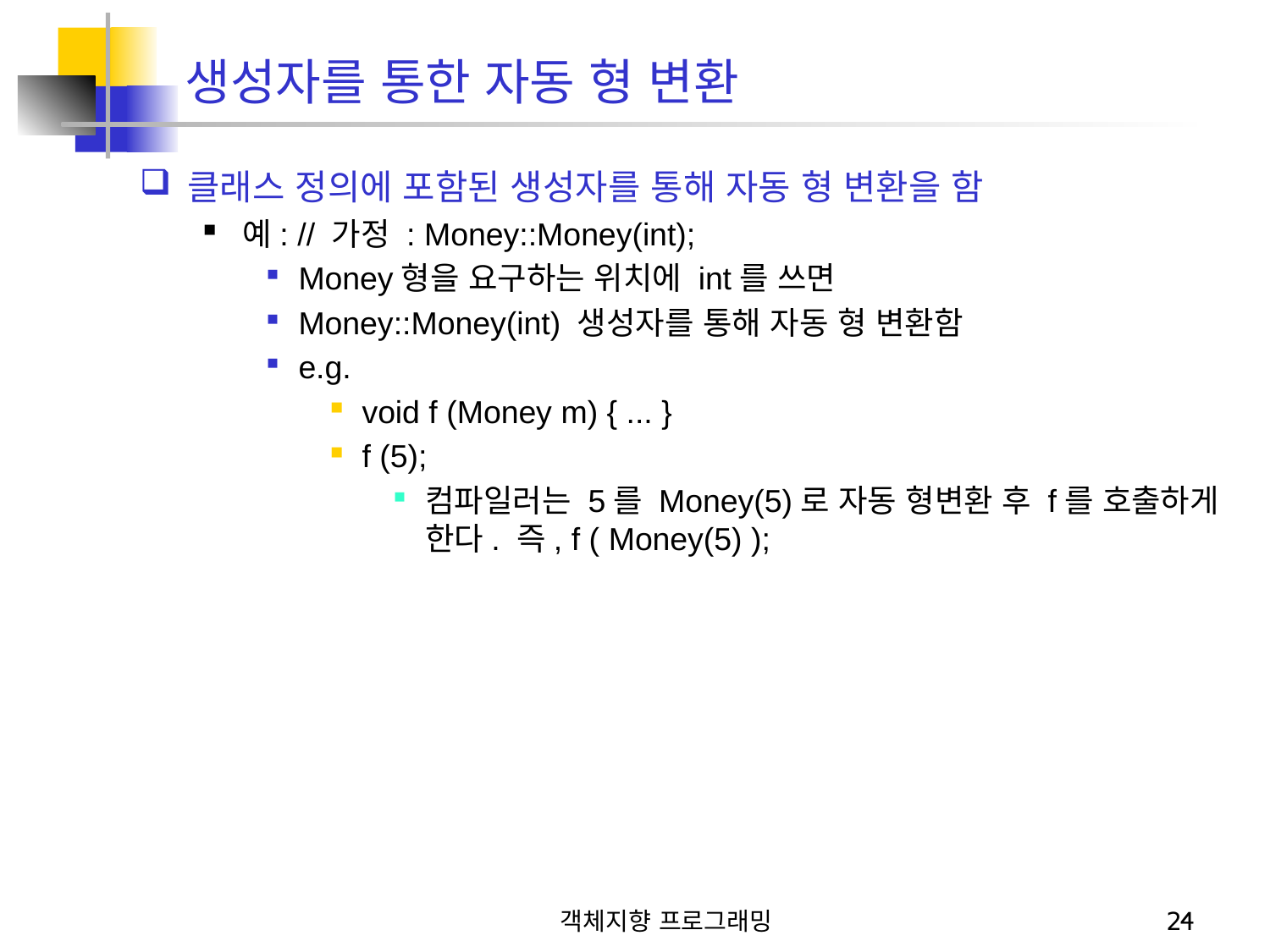

생성자를 통한 자동 형 변환
클래스 정의에 포함된 생성자를 통해 자동 형 변환을 함
예: // 가정 : Money::Money(int);
Money형을 요구하는 위치에 int를 쓰면
Money::Money(int) 생성자를 통해 자동 형 변환함
e.g.
void f (Money m) { ... }
f (5);
컴파일러는 5를 Money(5)로 자동 형변환 후 f를 호출하게 한다. 즉, f ( Money(5) );

객체지향 프로그래밍
24